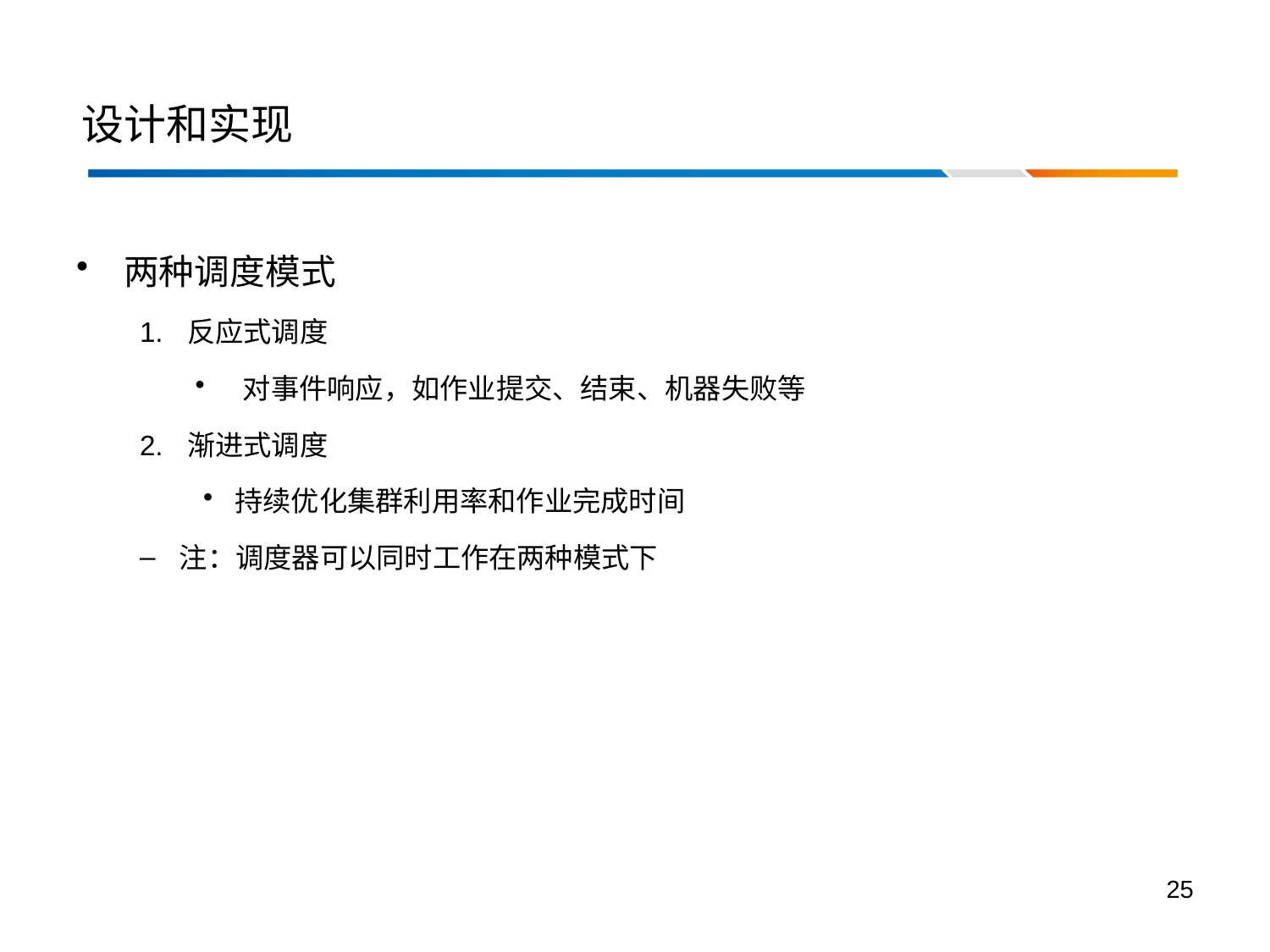

# 设计和实现
两种调度模式
反应式调度
对事件响应，如作业提交、结束、机器失败等
渐进式调度
持续优化集群利用率和作业完成时间
注：调度器可以同时工作在两种模式下
25